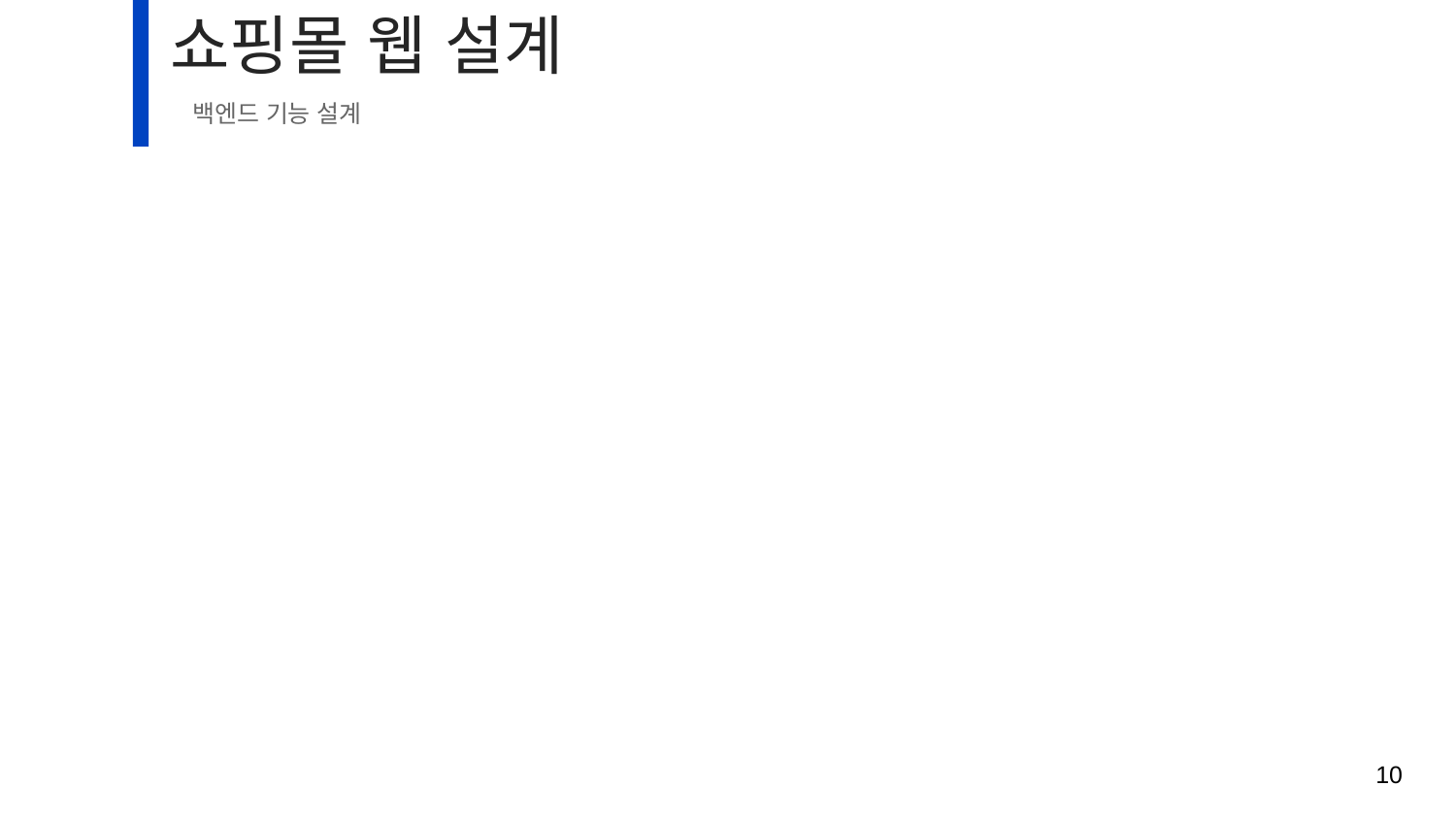

# 쇼핑몰 웹 설계
백엔드 기능 설계
10